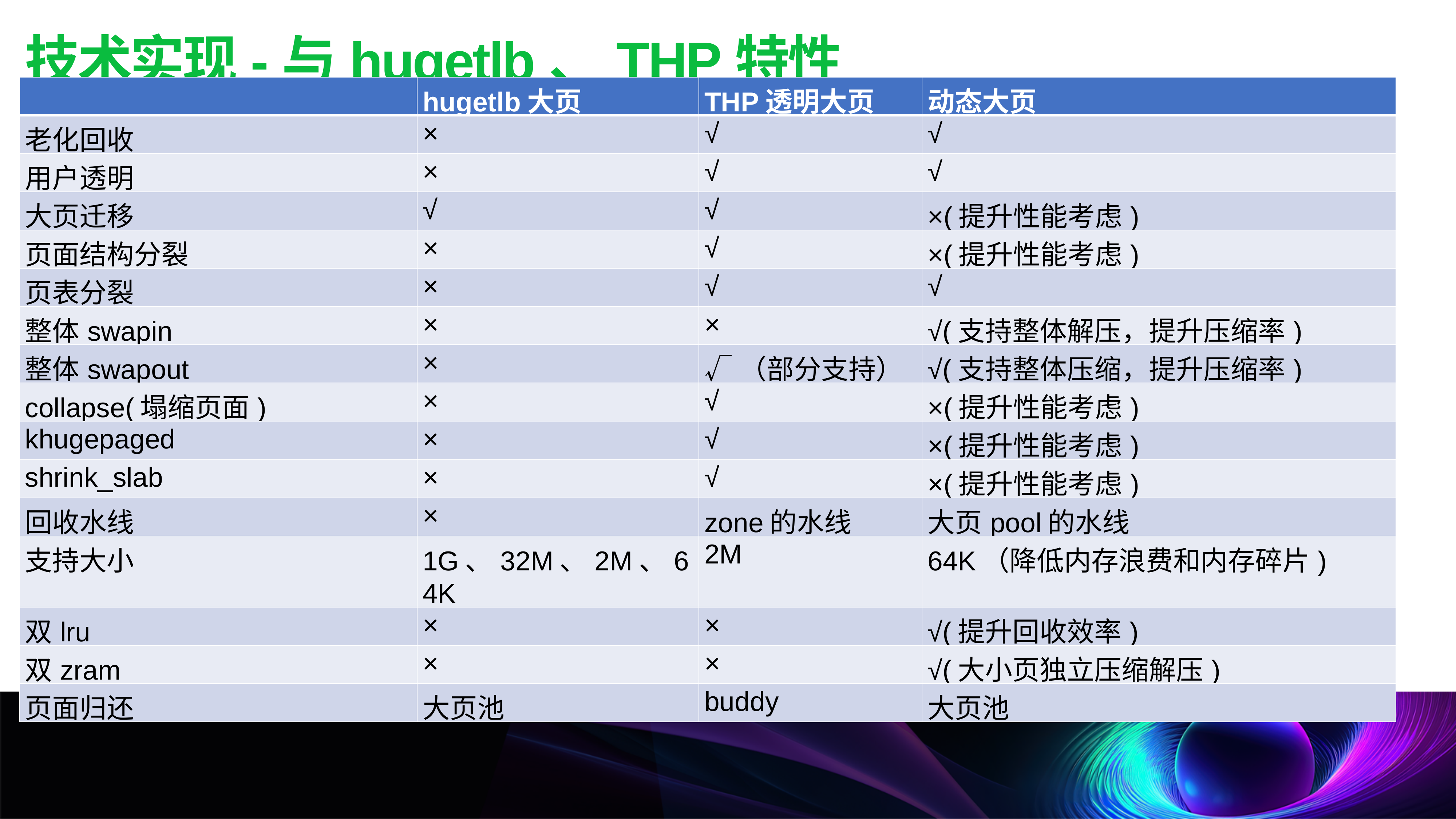

技术实现-与hugetlb、THP特性对比
|  | hugetlb大页 | THP透明大页 | 动态大页 |
| --- | --- | --- | --- |
| 老化回收 | × | √ | √ |
| 用户透明 | × | √ | √ |
| 大页迁移 | √ | √ | ×(提升性能考虑) |
| 页面结构分裂 | × | √ | ×(提升性能考虑) |
| 页表分裂 | × | √ | √ |
| 整体swapin | × | × | √(支持整体解压，提升压缩率) |
| 整体swapout | × | √（部分支持） | √(支持整体压缩，提升压缩率) |
| collapse(塌缩页面) | × | √ | ×(提升性能考虑) |
| khugepaged | × | √ | ×(提升性能考虑) |
| shrink\_slab | × | √ | ×(提升性能考虑) |
| 回收水线 | × | zone的水线 | 大页pool的水线 |
| 支持大小 | 1G、32M、2M、64K | 2M | 64K（降低内存浪费和内存碎片) |
| 双lru | × | × | √(提升回收效率) |
| 双zram | × | × | √(大小页独立压缩解压) |
| 页面归还 | 大页池 | buddy | 大页池 |